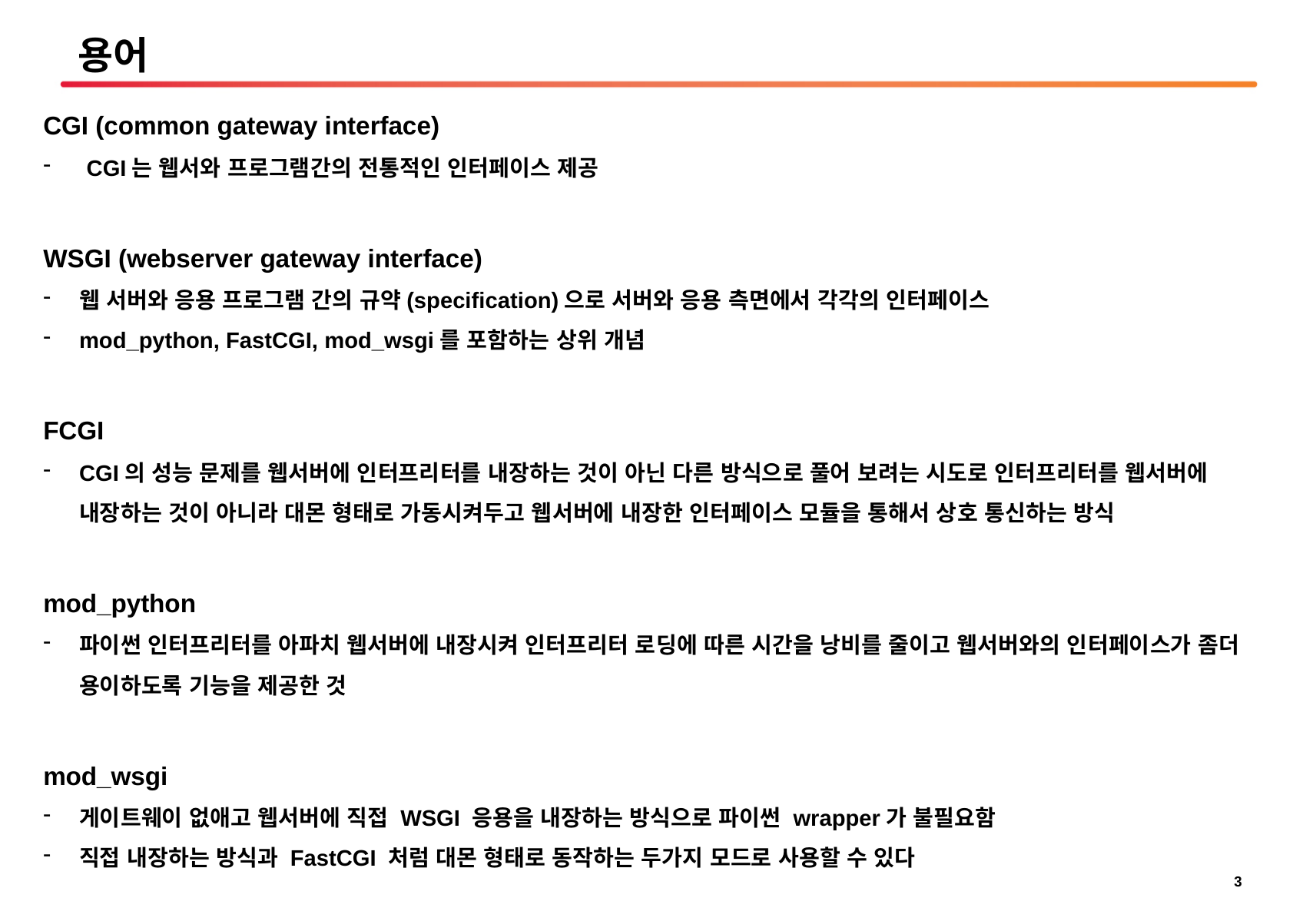

# 용어

CGI (common gateway interface)
CGI는 웹서와 프로그램간의 전통적인 인터페이스 제공

WSGI (webserver gateway interface)
웹 서버와 응용 프로그램 간의 규약(specification)으로 서버와 응용 측면에서 각각의 인터페이스
mod_python, FastCGI, mod_wsgi를 포함하는 상위 개념

FCGI
CGI의 성능 문제를 웹서버에 인터프리터를 내장하는 것이 아닌 다른 방식으로 풀어 보려는 시도로 인터프리터를 웹서버에 내장하는 것이 아니라 대몬 형태로 가동시켜두고 웹서버에 내장한 인터페이스 모듈을 통해서 상호 통신하는 방식

mod_python
파이썬 인터프리터를 아파치 웹서버에 내장시켜 인터프리터 로딩에 따른 시간을 낭비를 줄이고 웹서버와의 인터페이스가 좀더 용이하도록 기능을 제공한 것

mod_wsgi
게이트웨이 없애고 웹서버에 직접 WSGI 응용을 내장하는 방식으로 파이썬 wrapper가 불필요함
직접 내장하는 방식과 FastCGI 처럼 대몬 형태로 동작하는 두가지 모드로 사용할 수 있다